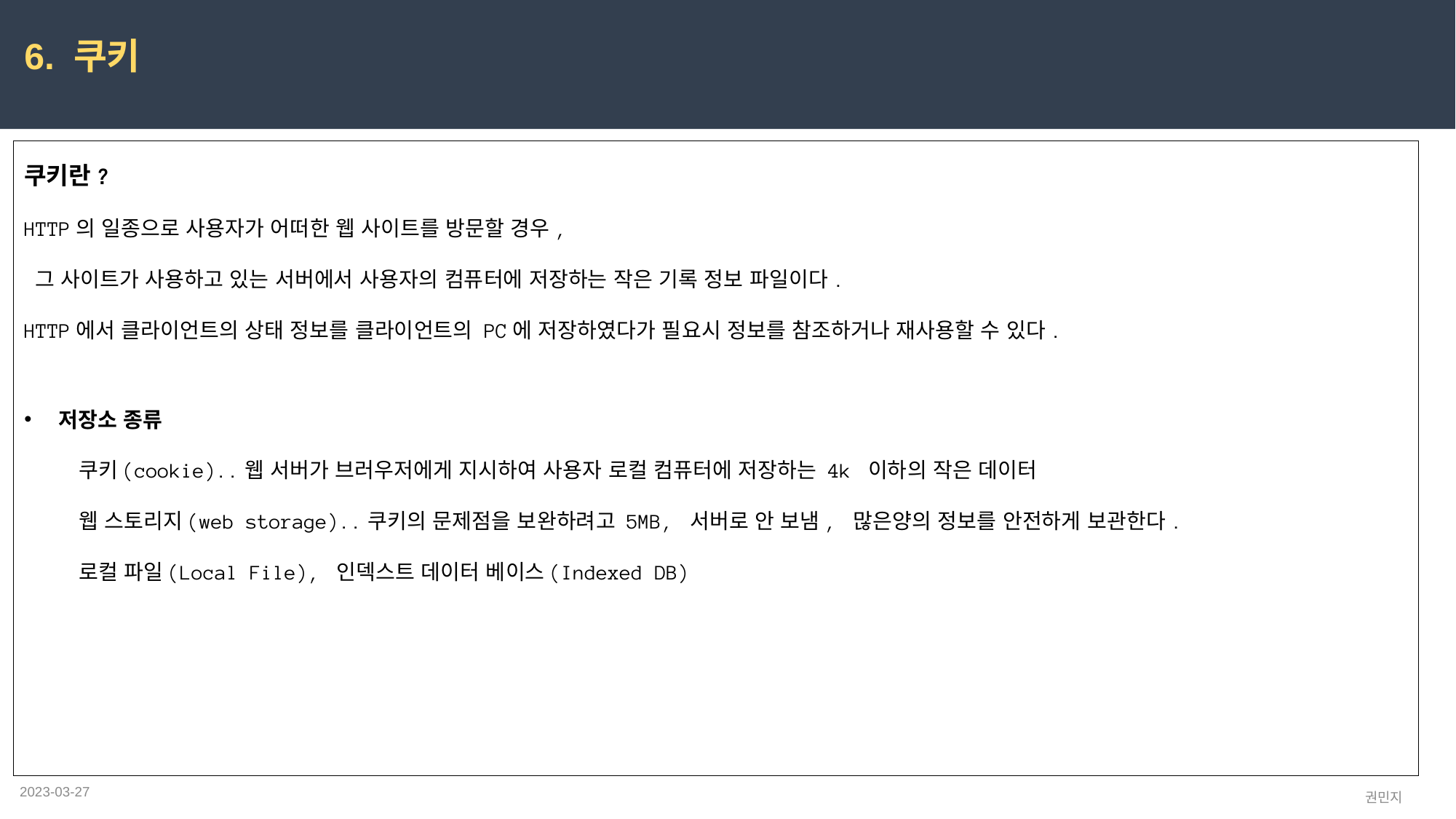

6. 쿠키
쿠키란?
HTTP의 일종으로 사용자가 어떠한 웹 사이트를 방문할 경우,
 그 사이트가 사용하고 있는 서버에서 사용자의 컴퓨터에 저장하는 작은 기록 정보 파일이다.
HTTP에서 클라이언트의 상태 정보를 클라이언트의 PC에 저장하였다가 필요시 정보를 참조하거나 재사용할 수 있다.

저장소 종류
쿠키(cookie)..웹 서버가 브러우저에게 지시하여 사용자 로컬 컴퓨터에 저장하는 4k 이하의 작은 데이터
웹 스토리지(web storage)..쿠키의 문제점을 보완하려고 5MB, 서버로 안 보냄, 많은양의 정보를 안전하게 보관한다.
로컬 파일(Local File), 인덱스트 데이터 베이스(Indexed DB)

2023-03-27
권민지